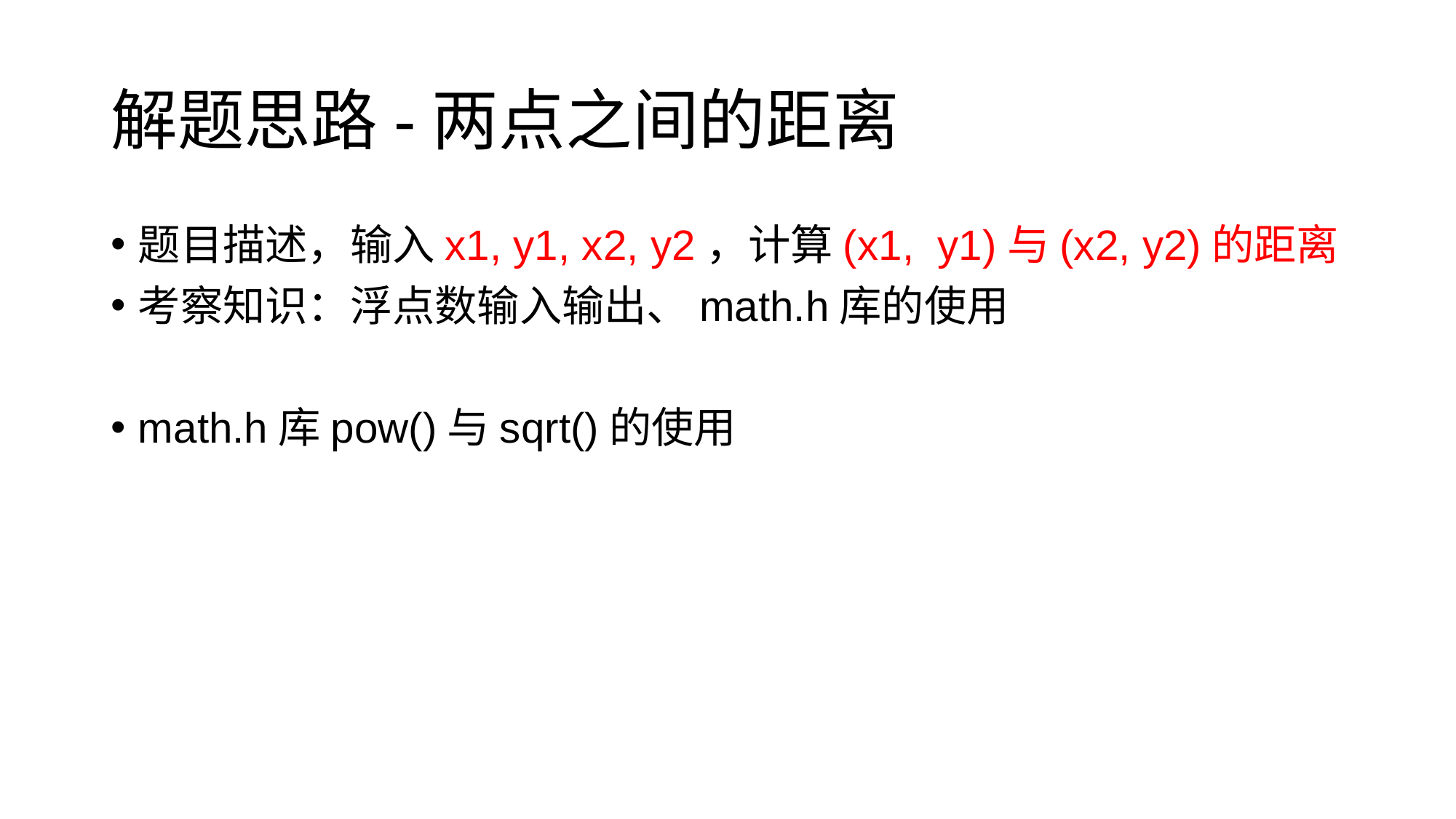

# 解题思路-两点之间的距离
题目描述，输入x1, y1, x2, y2，计算(x1,  y1)与(x2, y2)的距离
考察知识：浮点数输入输出、math.h库的使用

math.h库pow()与sqrt()的使用